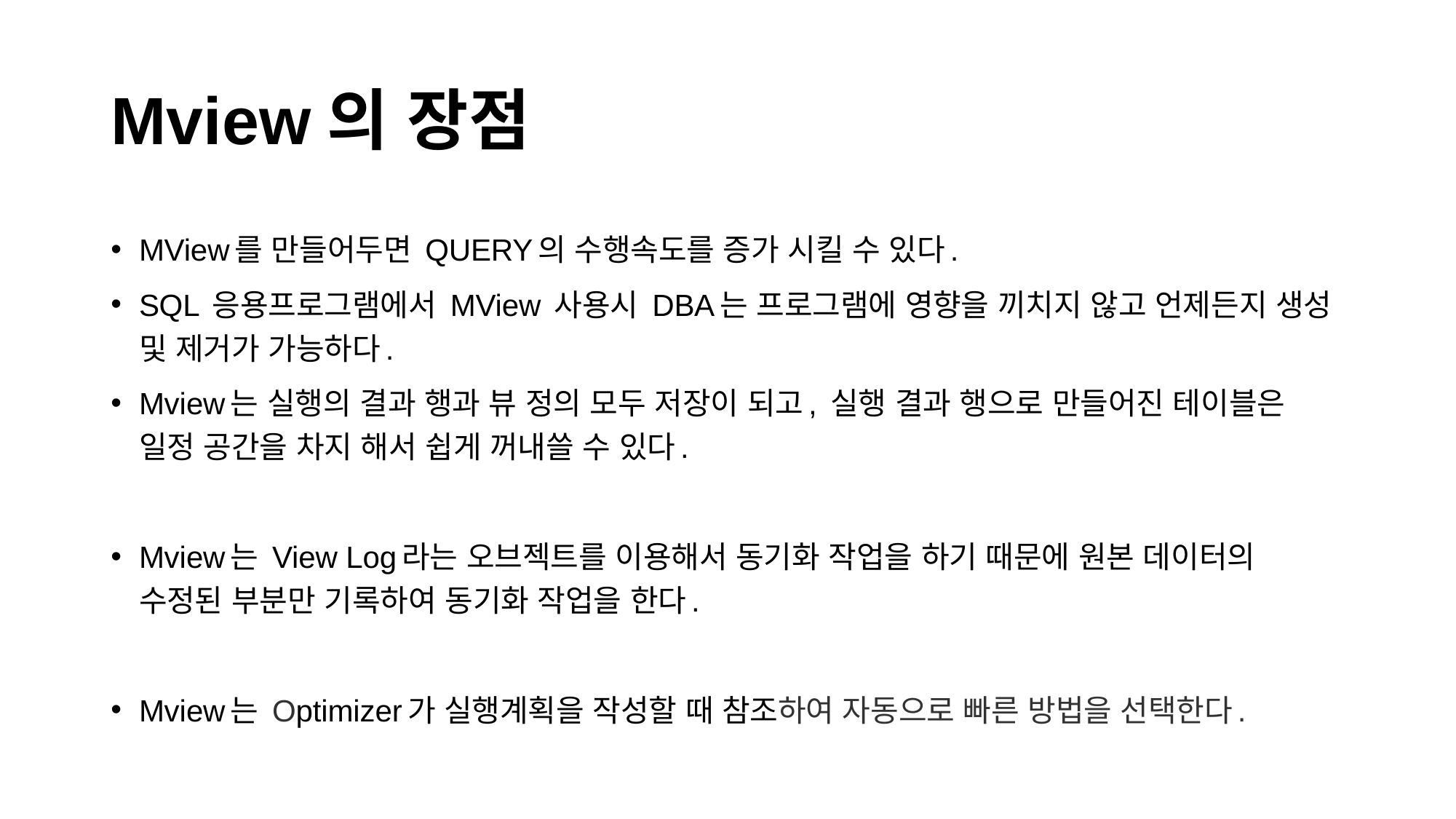

# Mview의 장점
MView를 만들어두면 QUERY의 수행속도를 증가 시킬 수 있다.
SQL 응용프로그램에서 MView 사용시 DBA는 프로그램에 영향을 끼치지 않고 언제든지 생성 및 제거가 가능하다.
Mview는 실행의 결과 행과 뷰 정의 모두 저장이 되고, 실행 결과 행으로 만들어진 테이블은 일정 공간을 차지 해서 쉽게 꺼내쓸 수 있다.

Mview는 View Log라는 오브젝트를 이용해서 동기화 작업을 하기 때문에 원본 데이터의 수정된 부분만 기록하여 동기화 작업을 한다.

Mview는 Optimizer가 실행계획을 작성할 때 참조하여 자동으로 빠른 방법을 선택한다.